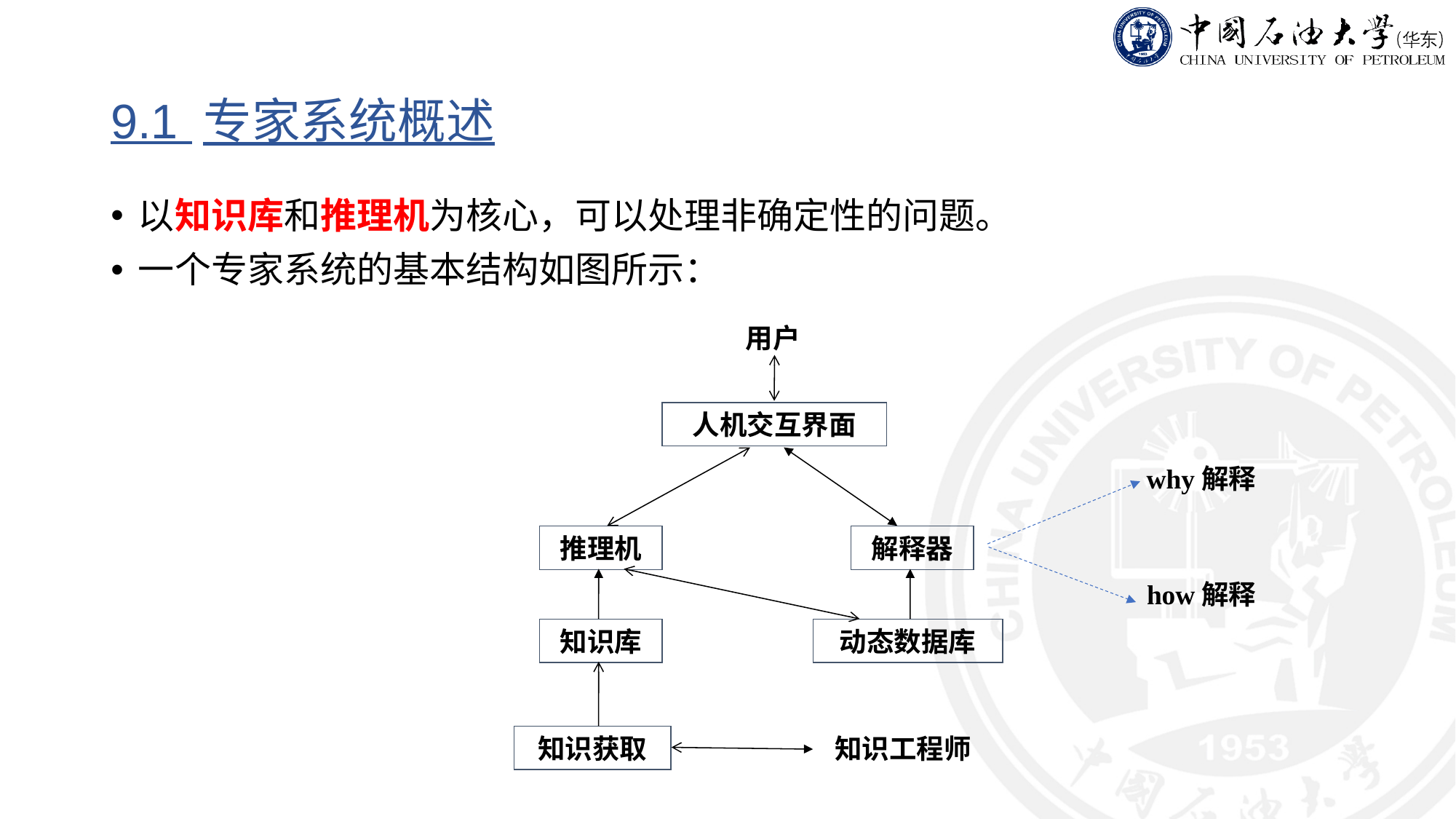

# 9.1 专家系统概述
以知识库和推理机为核心，可以处理非确定性的问题。
一个专家系统的基本结构如图所示：

用户

人机交互界面

解释器
推理机

知识库
动态数据库

知识获取
知识工程师

why解释
how解释